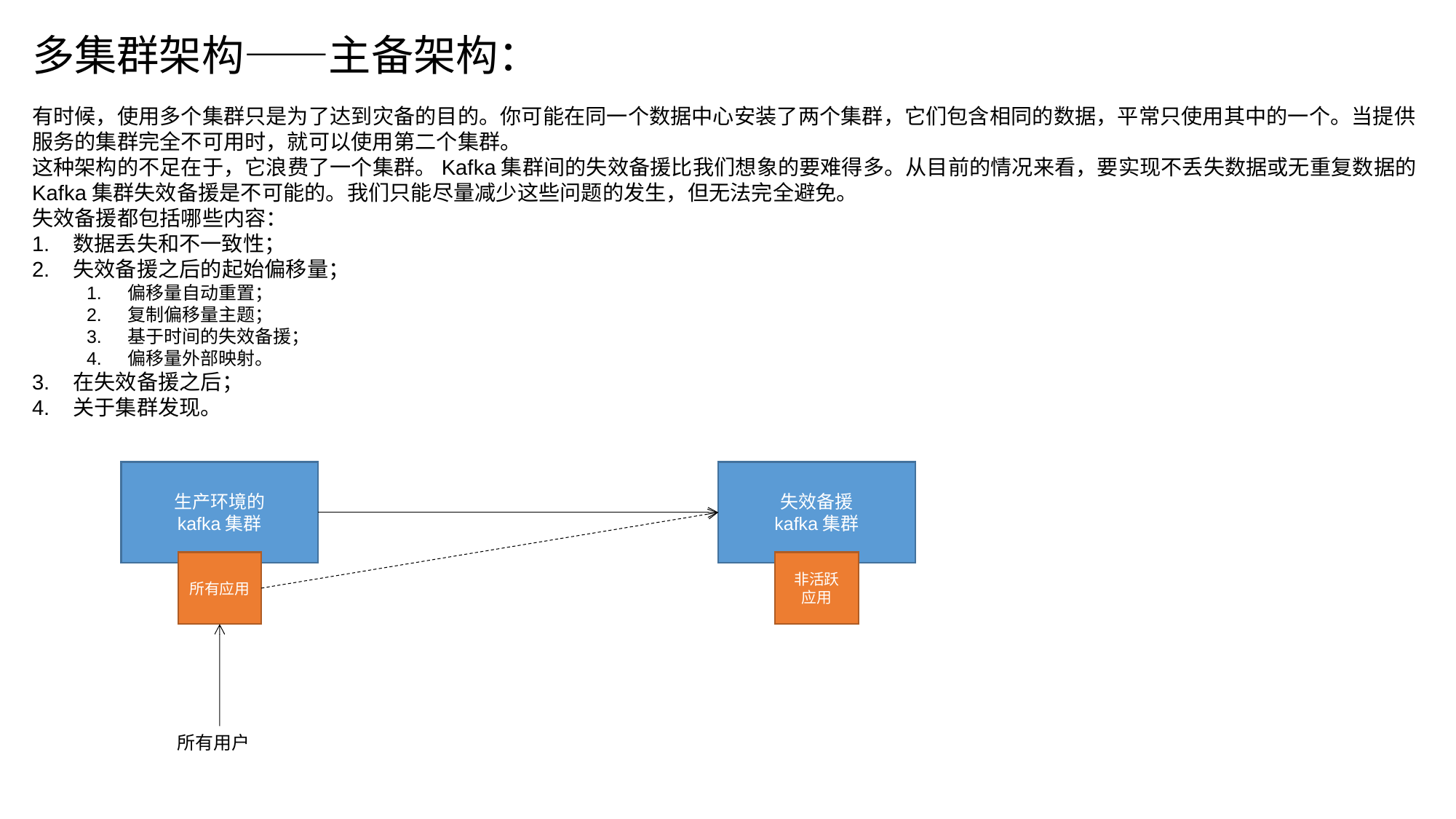

多集群架构——主备架构：
有时候，使用多个集群只是为了达到灾备的目的。你可能在同一个数据中心安装了两个集群，它们包含相同的数据，平常只使用其中的一个。当提供服务的集群完全不可用时，就可以使用第二个集群。
这种架构的不足在于，它浪费了一个集群。Kafka集群间的失效备援比我们想象的要难得多。从目前的情况来看，要实现不丢失数据或无重复数据的Kafka集群失效备援是不可能的。我们只能尽量减少这些问题的发生，但无法完全避免。
失效备援都包括哪些内容：
数据丢失和不一致性；
失效备援之后的起始偏移量；
偏移量自动重置；
复制偏移量主题；
基于时间的失效备援；
偏移量外部映射。
在失效备援之后；
关于集群发现。
生产环境的
kafka集群
所有应用
失效备援
kafka集群
非活跃
应用
所有用户